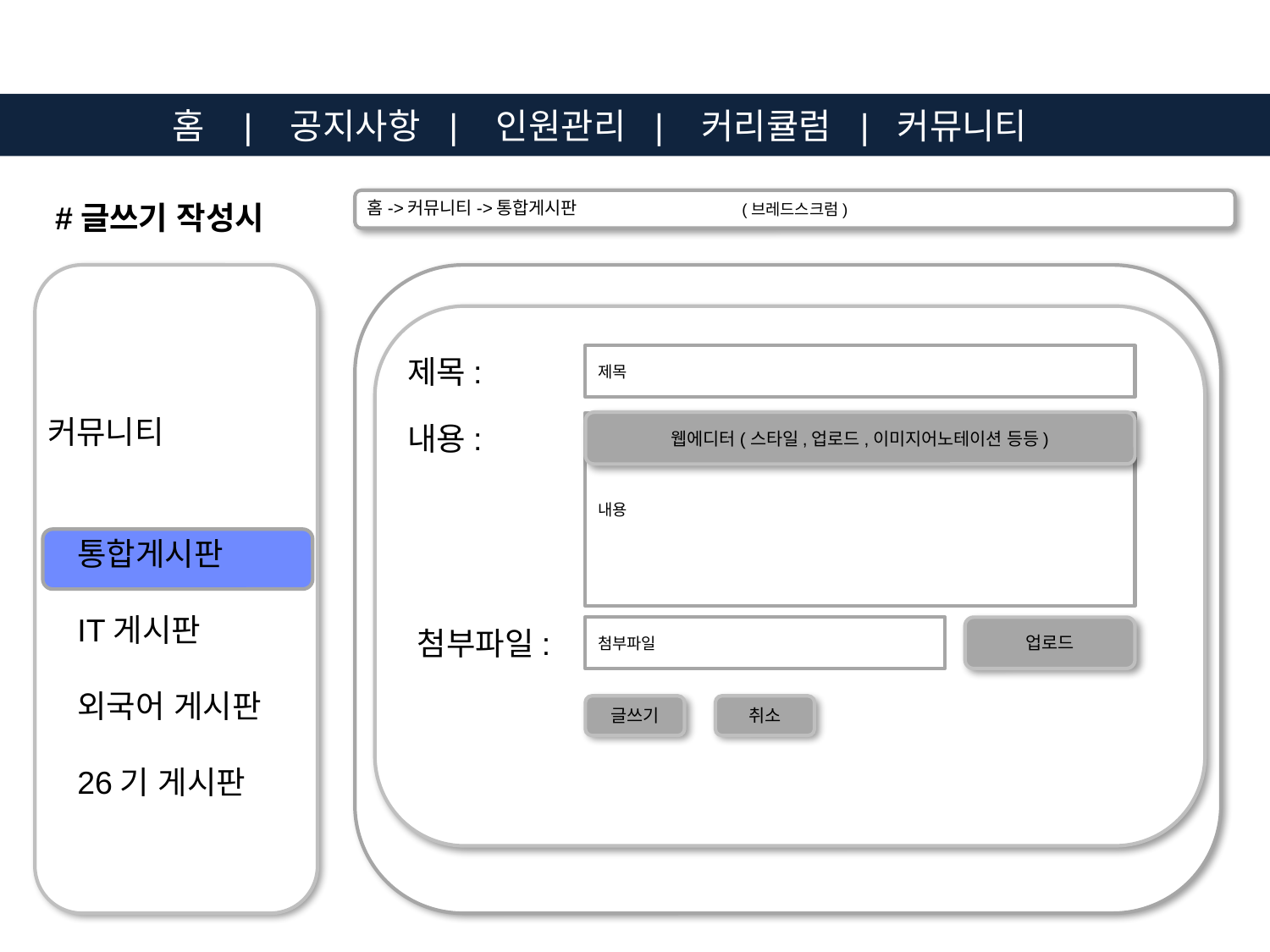

홈   |   공지사항  |   인원관리  |   커리큘럼  |  커뮤니티
(브레드스크럼)
홈->커뮤니티->통합게시판
#글쓰기 작성시

제목:
제목
커뮤니티
웹에디터(스타일,업로드,이미지어노테이션 등등)
내용:
내용
통합게시판

IT게시판

외국어 게시판

26기 게시판

첨부파일:
첨부파일
업로드
글쓰기
취소